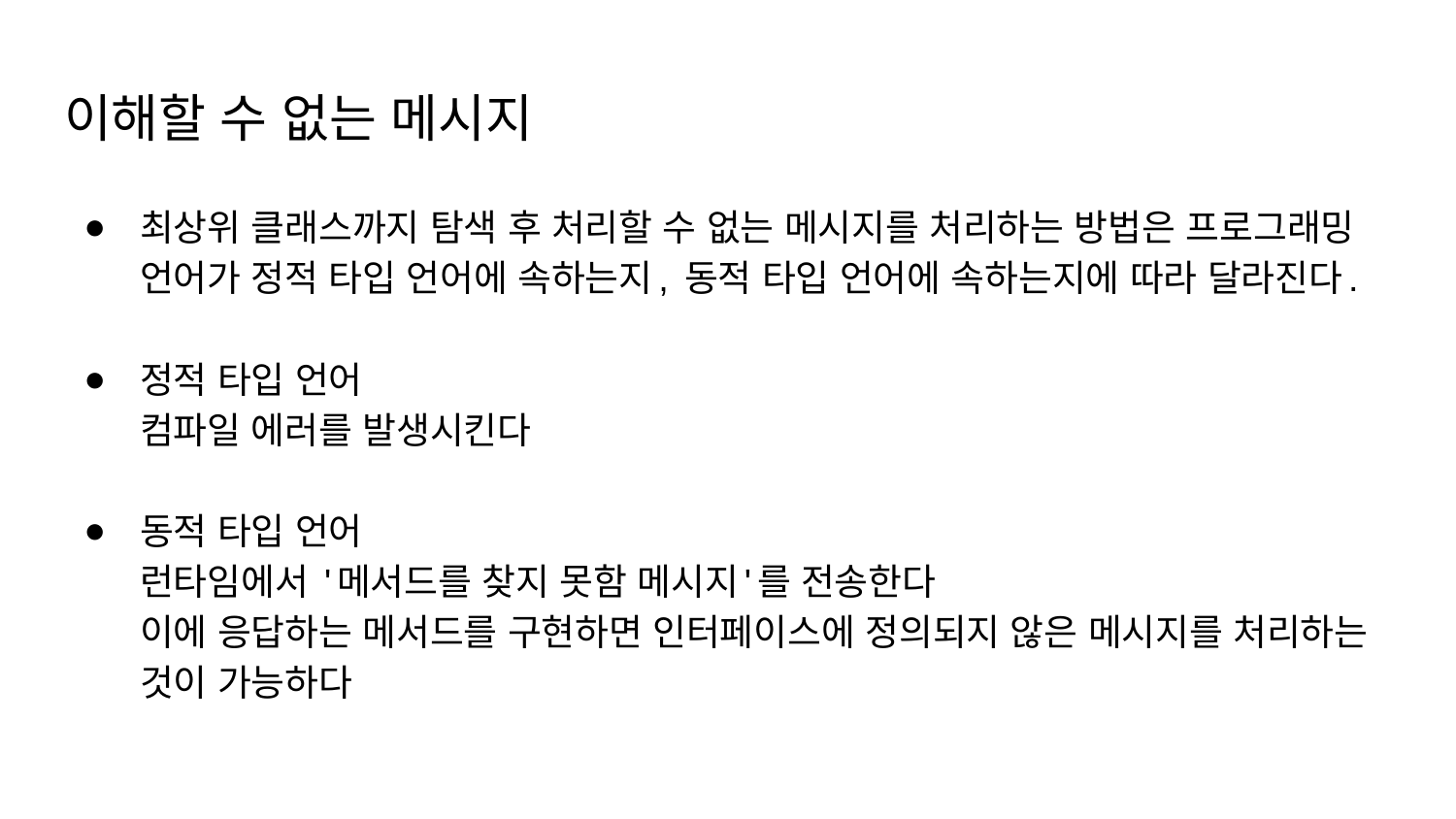

# 이해할 수 없는 메시지
최상위 클래스까지 탐색 후 처리할 수 없는 메시지를 처리하는 방법은 프로그래밍 언어가 정적 타입 언어에 속하는지, 동적 타입 언어에 속하는지에 따라 달라진다.
정적 타입 언어
컴파일 에러를 발생시킨다
동적 타입 언어
런타임에서 '메서드를 찾지 못함 메시지'를 전송한다
이에 응답하는 메서드를 구현하면 인터페이스에 정의되지 않은 메시지를 처리하는 것이 가능하다